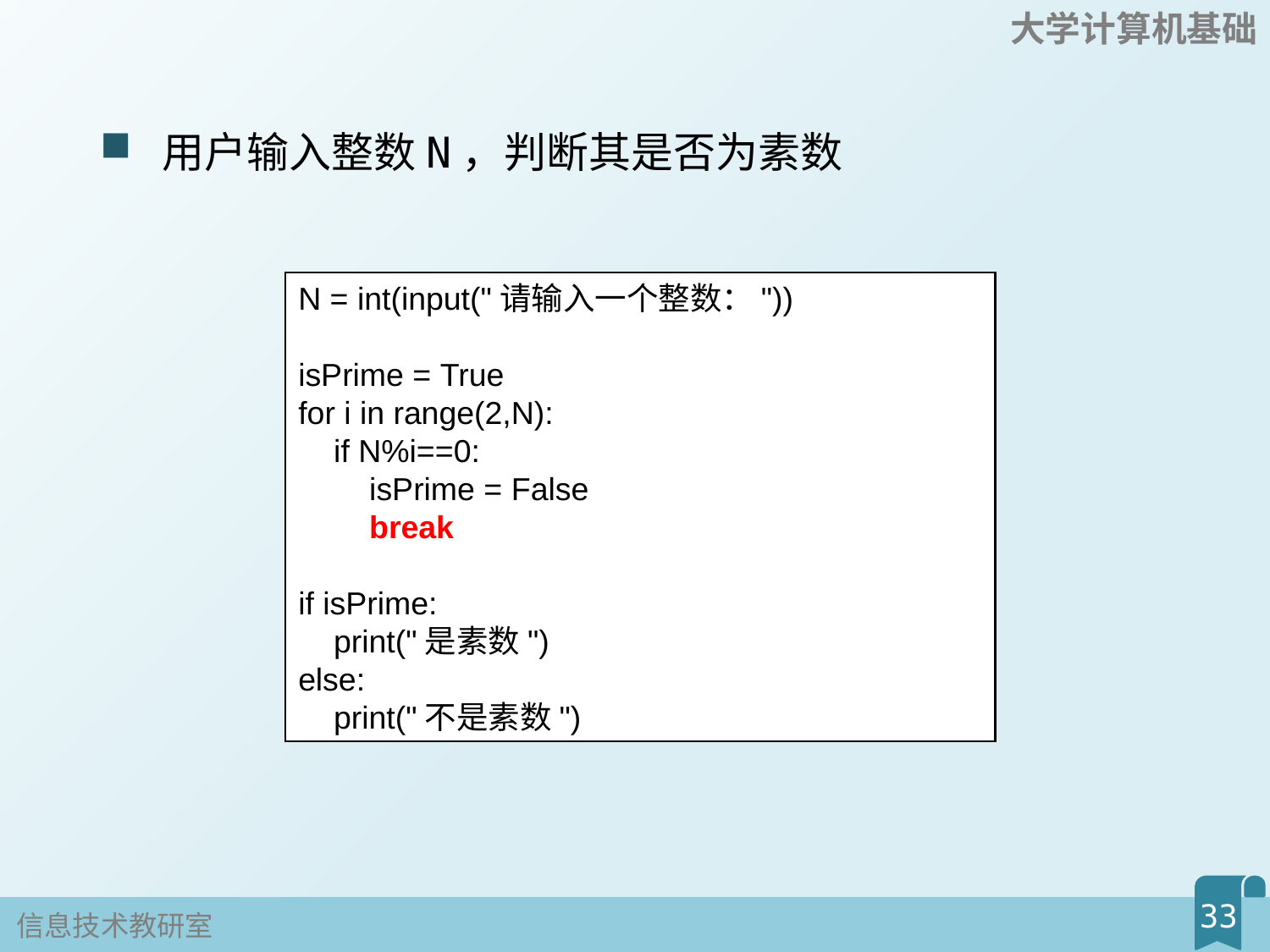

用户输入整数N，判断其是否为素数
N = int(input("请输入一个整数："))
isPrime = True
for i in range(2,N):
    if N%i==0:
        isPrime = False
        break
if isPrime:
    print("是素数")
else:
    print("不是素数")
33